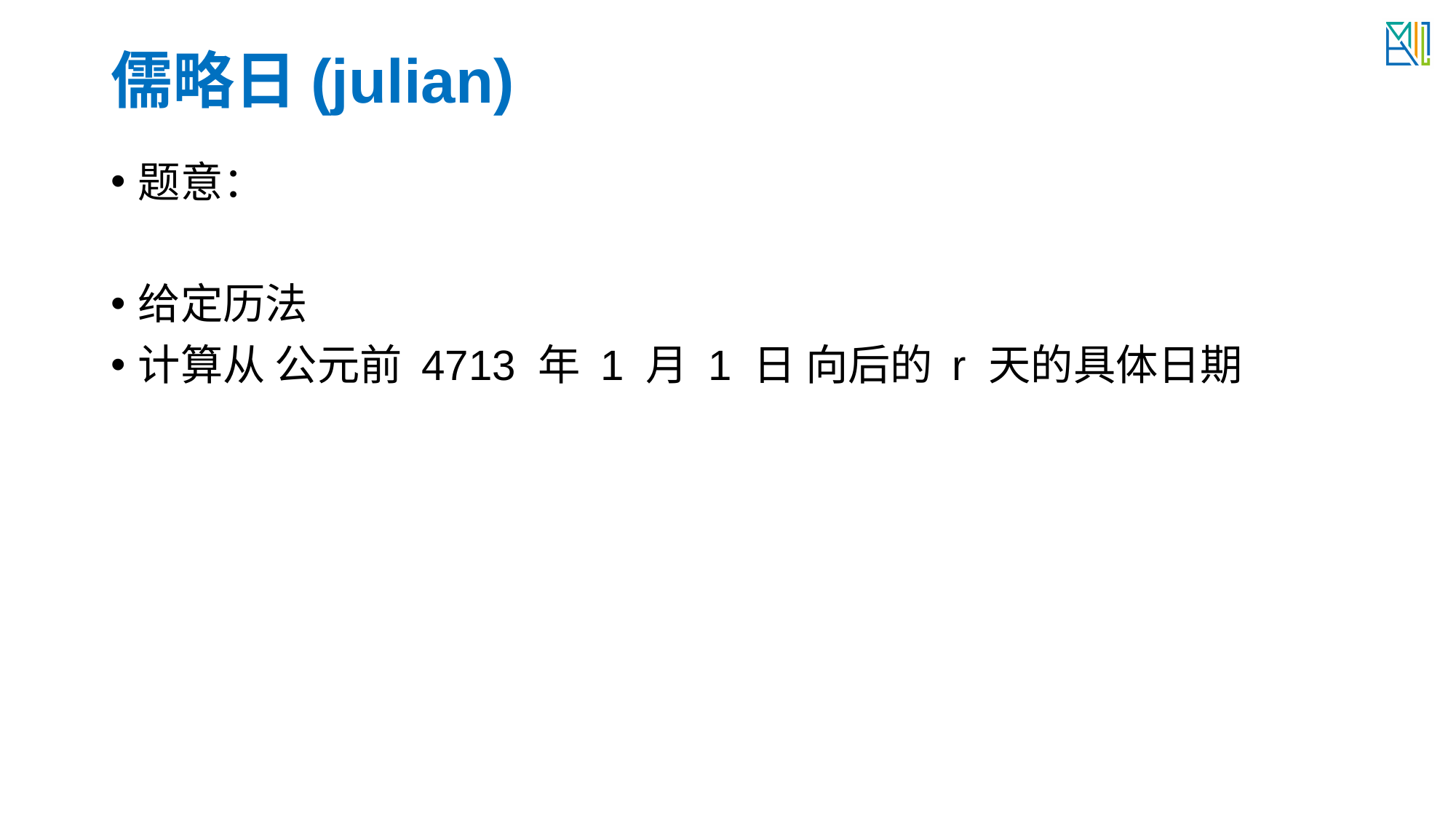

# 儒略日(julian)
题意：

给定历法
计算从 公元前 4713 年 1 月 1 日 向后的 r 天的具体日期